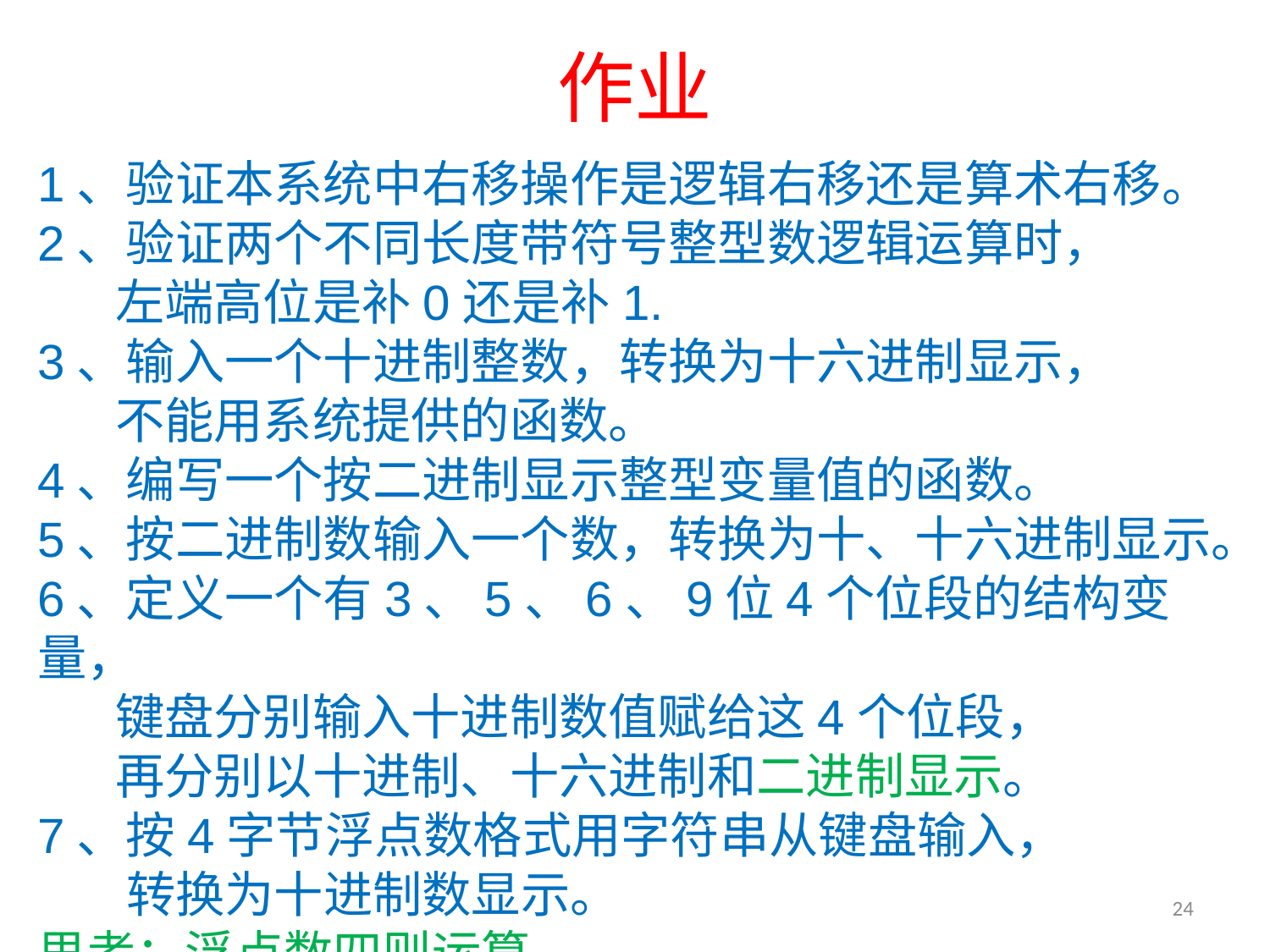

# 作业
1、验证本系统中右移操作是逻辑右移还是算术右移。
2、验证两个不同长度带符号整型数逻辑运算时，
      左端高位是补0还是补1.
3、输入一个十进制整数，转换为十六进制显示，
      不能用系统提供的函数。
4、编写一个按二进制显示整型变量值的函数。
5、按二进制数输入一个数，转换为十、十六进制显示。
6、定义一个有3、5、6、9位4个位段的结构变量，
      键盘分别输入十进制数值赋给这4个位段，
      再分别以十进制、十六进制和二进制显示。
7、按4字节浮点数格式用字符串从键盘输入，
       转换为十进制数显示。
思考：浮点数四则运算。
24